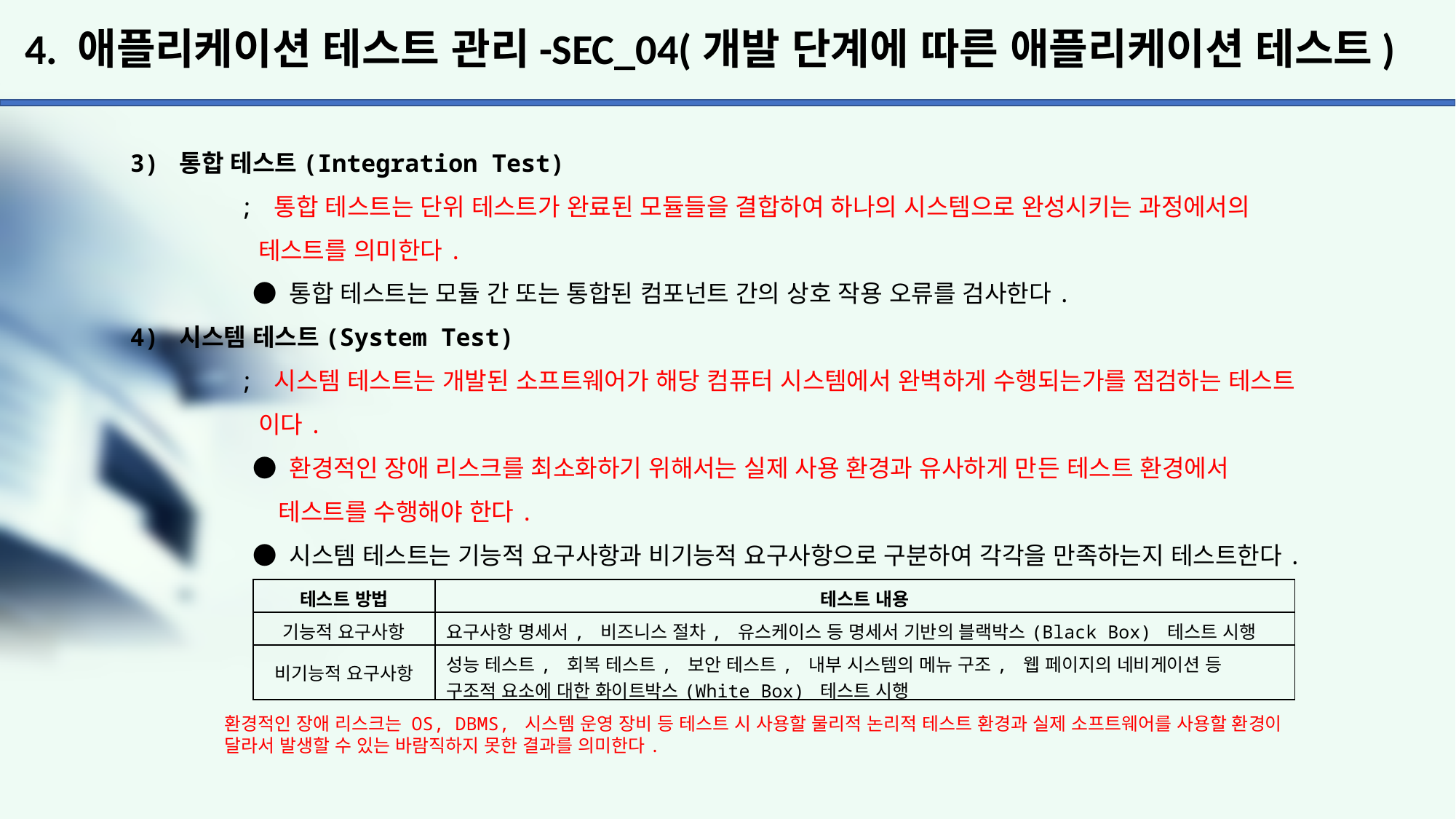

# 4. 애플리케이션 테스트 관리-SEC_04(개발 단계에 따른 애플리케이션 테스트)
3) 통합 테스트(Integration Test)
	; 통합 테스트는 단위 테스트가 완료된 모듈들을 결합하여 하나의 시스템으로 완성시키는 과정에서의
	  테스트를 의미한다.
	  ● 통합 테스트는 모듈 간 또는 통합된 컴포넌트 간의 상호 작용 오류를 검사한다.
4) 시스템 테스트(System Test)
	; 시스템 테스트는 개발된 소프트웨어가 해당 컴퓨터 시스템에서 완벽하게 수행되는가를 점검하는 테스트
	  이다.
	  ● 환경적인 장애 리스크를 최소화하기 위해서는 실제 사용 환경과 유사하게 만든 테스트 환경에서
	     테스트를 수행해야 한다.
	  ● 시스템 테스트는 기능적 요구사항과 비기능적 요구사항으로 구분하여 각각을 만족하는지 테스트한다.
| 테스트 방법 | 테스트 내용 |
| --- | --- |
| 기능적 요구사항 | 요구사항 명세서, 비즈니스 절차, 유스케이스 등 명세서 기반의 블랙박스(Black Box) 테스트 시행 |
| 비기능적 요구사항 | 성능 테스트, 회복 테스트, 보안 테스트, 내부 시스템의 메뉴 구조, 웹 페이지의 네비게이션 등 구조적 요소에 대한 화이트박스(White Box) 테스트 시행 |
환경적인 장애 리스크는 OS, DBMS, 시스템 운영 장비 등 테스트 시 사용할 물리적 논리적 테스트 환경과 실제 소프트웨어를 사용할 환경이 달라서 발생할 수 있는 바람직하지 못한 결과를 의미한다.